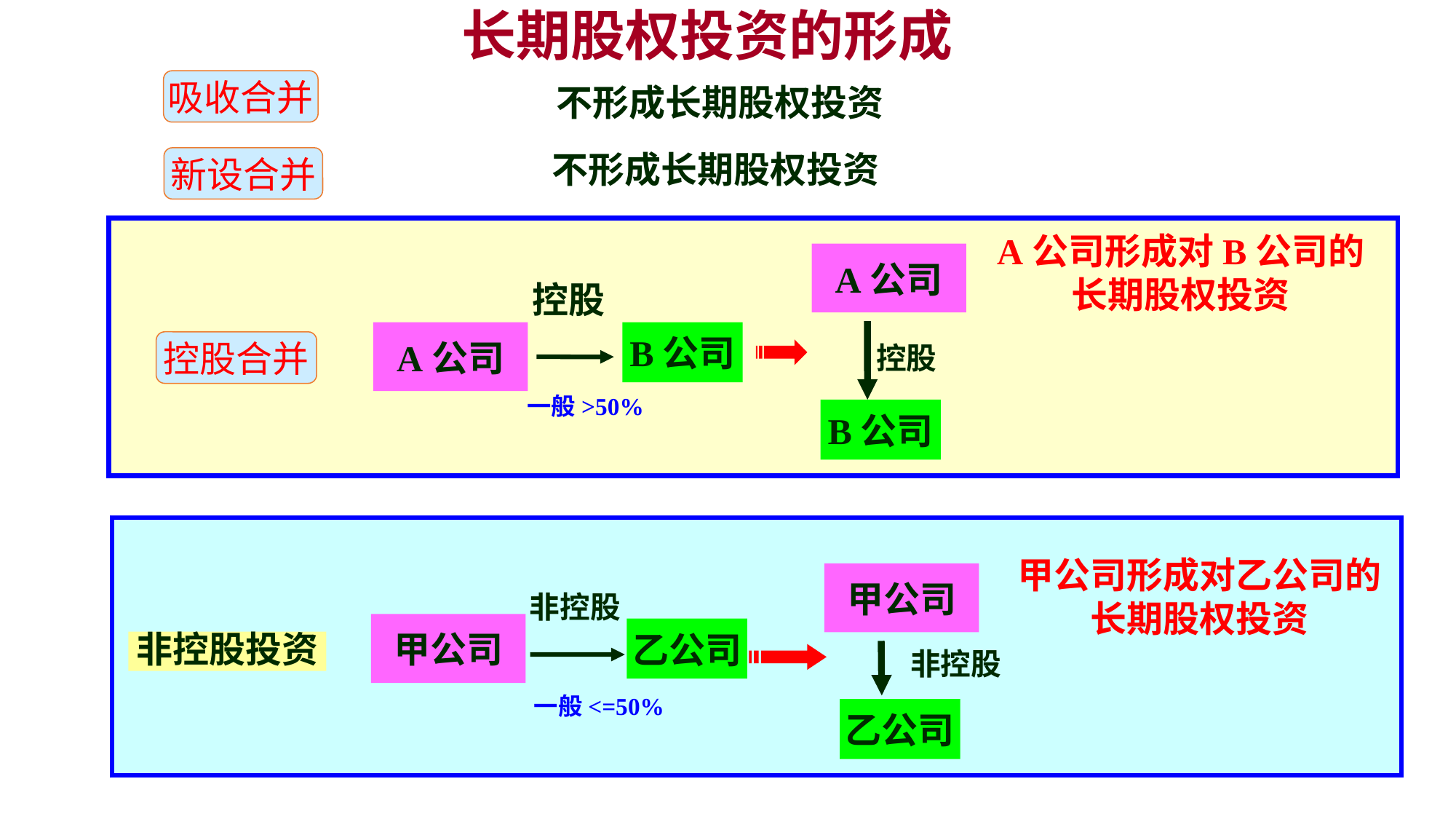

# 长期股权投资的形成
吸收合并
不形成长期股权投资
不形成长期股权投资
新设合并

A公司形成对B公司的
长期股权投资
A公司
控股

A公司
B公司
控股合并

控股

一般>50%
B公司

甲公司形成对乙公司的
长期股权投资
甲公司
非控股
甲公司
乙公司
非控股投资

非控股

一般<=50%
乙公司